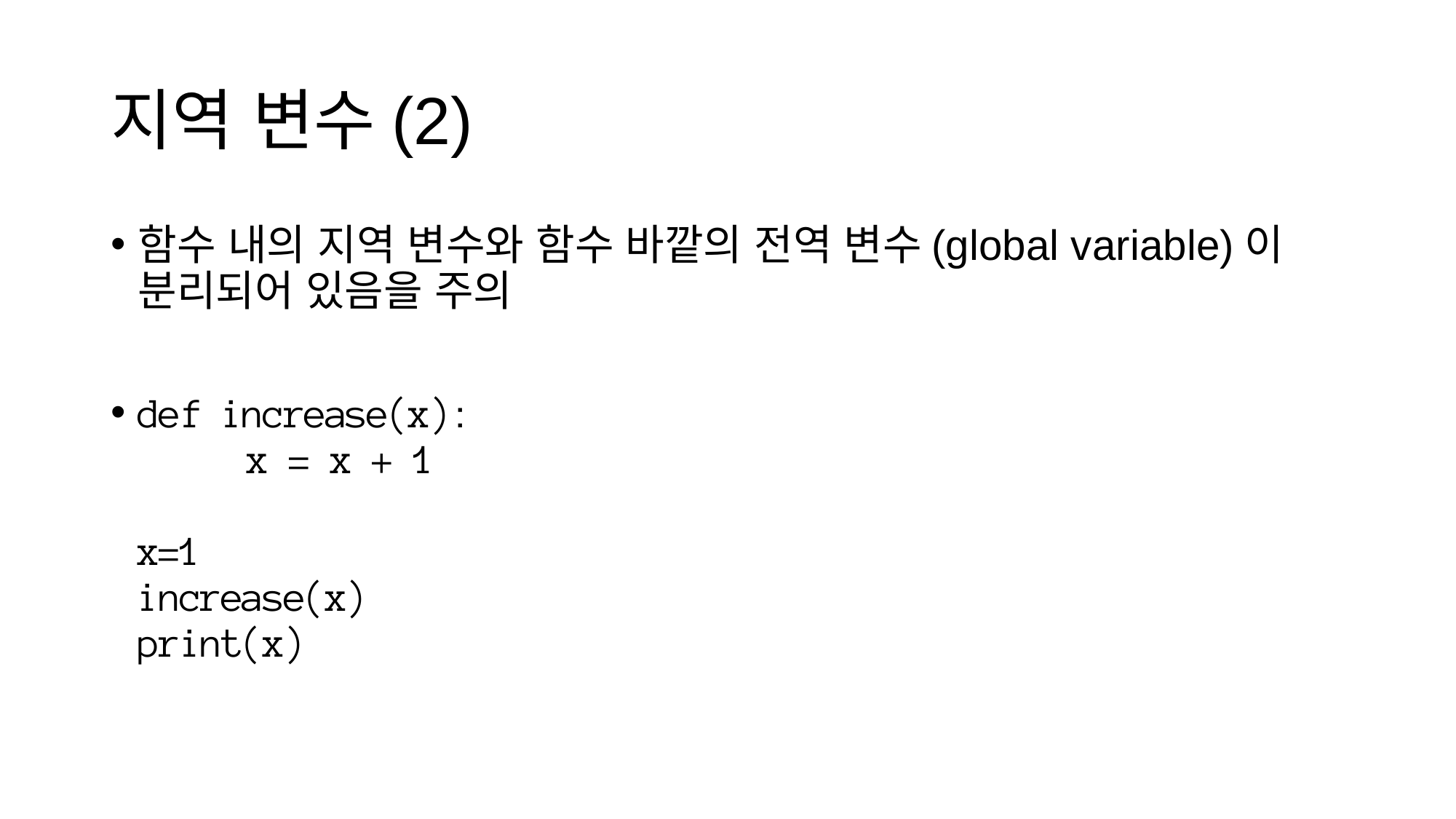

# 지역 변수(2)
함수 내의 지역 변수와 함수 바깥의 전역 변수(global variable)이 분리되어 있음을 주의

def increase(x):
	x = x + 1
x=1
increase(x)
print(x)